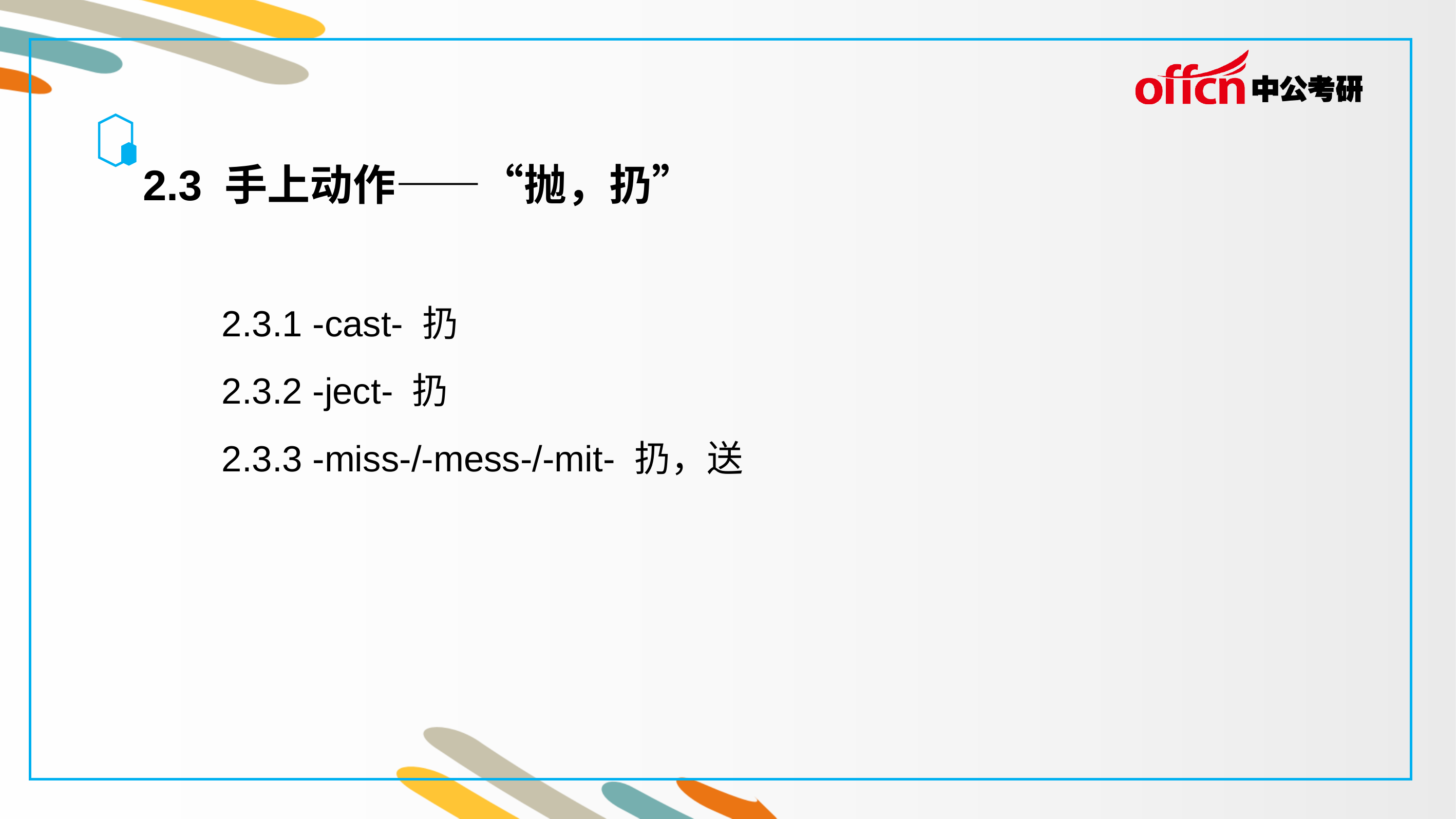

2.3 手上动作——“抛，扔”

                2.3.1 -cast- 扔
                2.3.2 -ject- 扔
                2.3.3 -miss-/-mess-/-mit- 扔，送